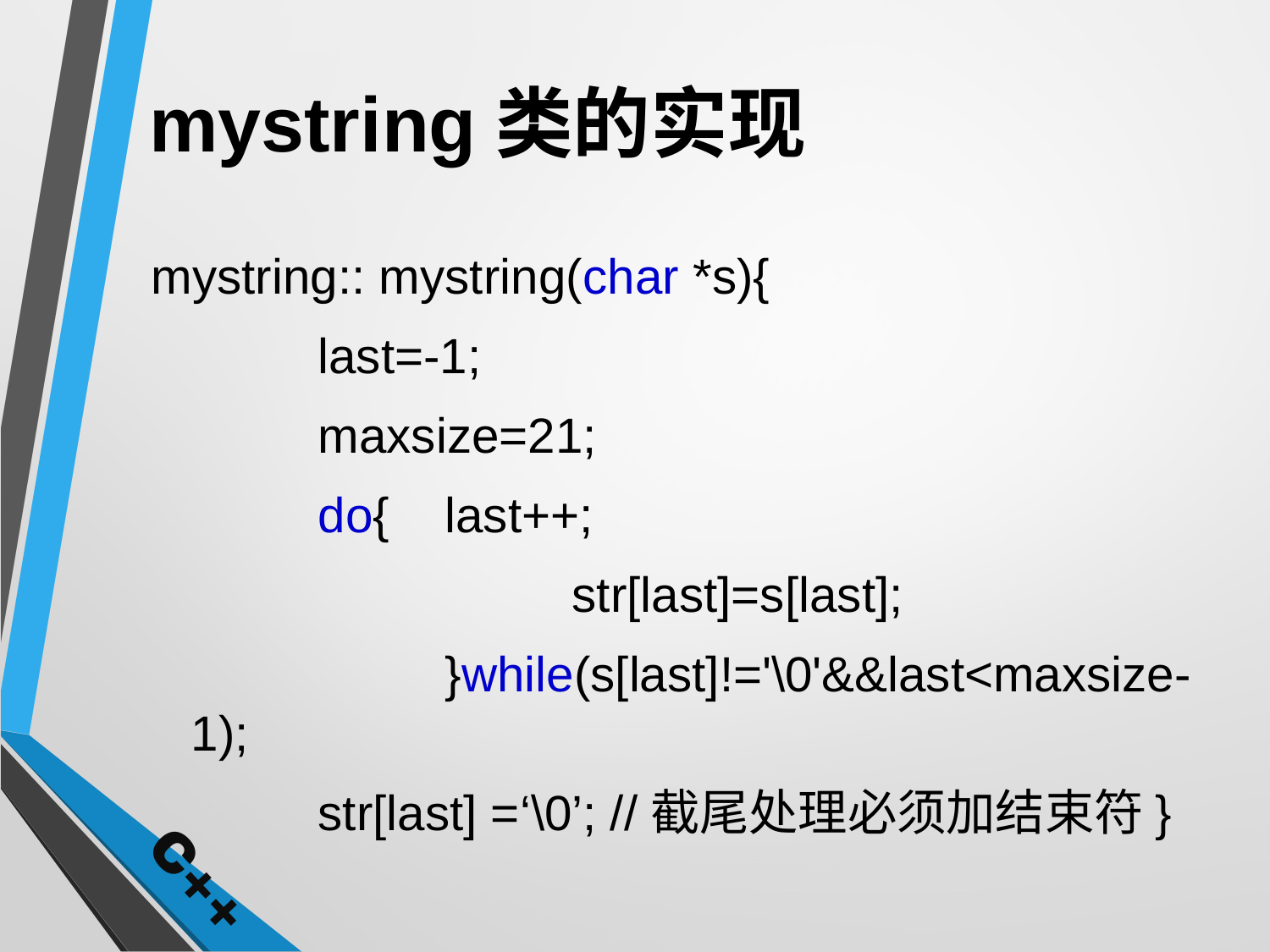

# mystring类的实现
mystring:: mystring(char *s){
		last=-1;
		maxsize=21;
		do{	last++;
				str[last]=s[last];
			}while(s[last]!='\0'&&last<maxsize-1);
		str[last] =‘\0’; //截尾处理必须加结束符}